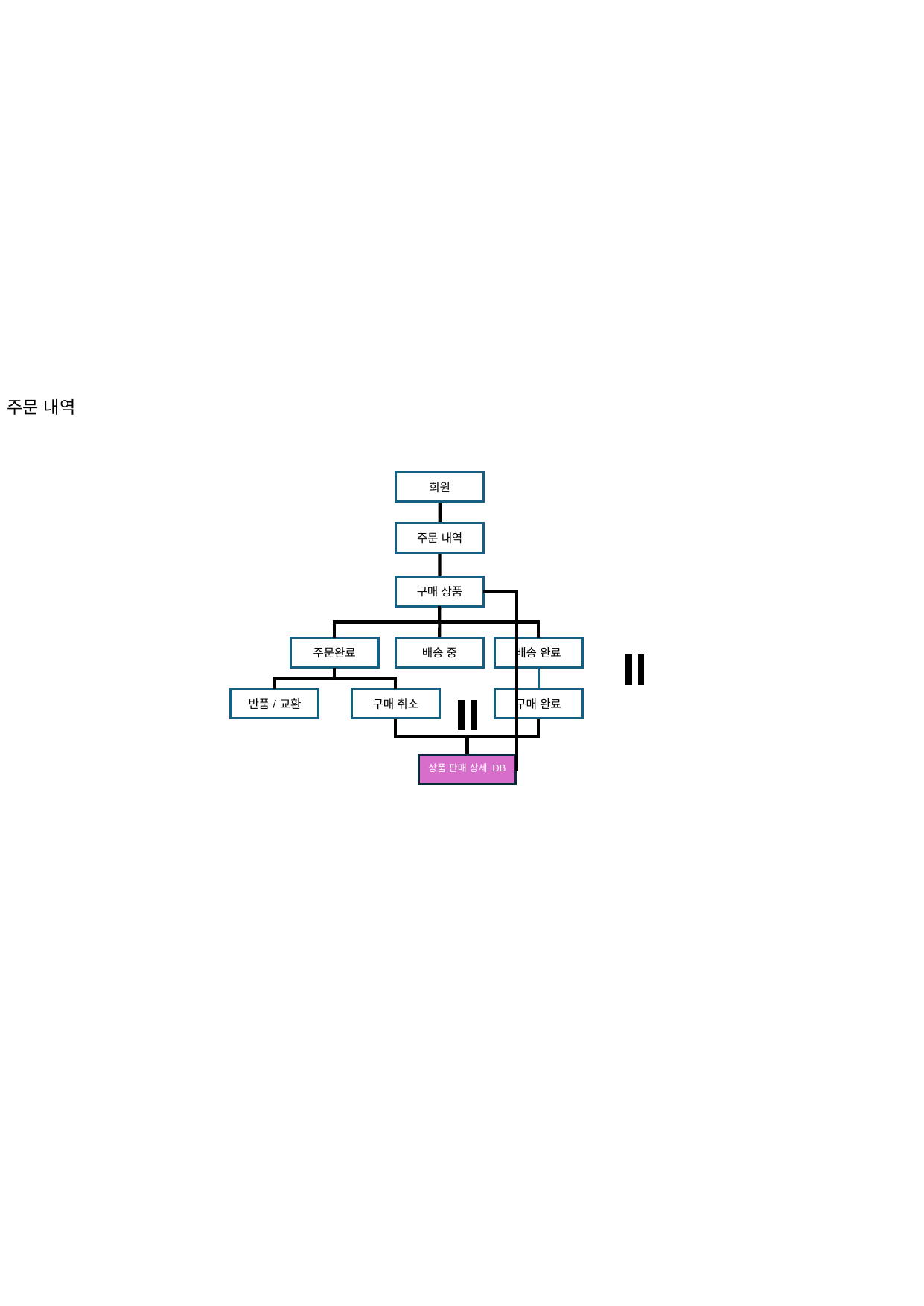

주문 내역
회원
주문 내역
구매 상품
주문완료
배송 중
배송 완료

반품/교환
구매 취소
구매 완료

상품 판매 상세 DB